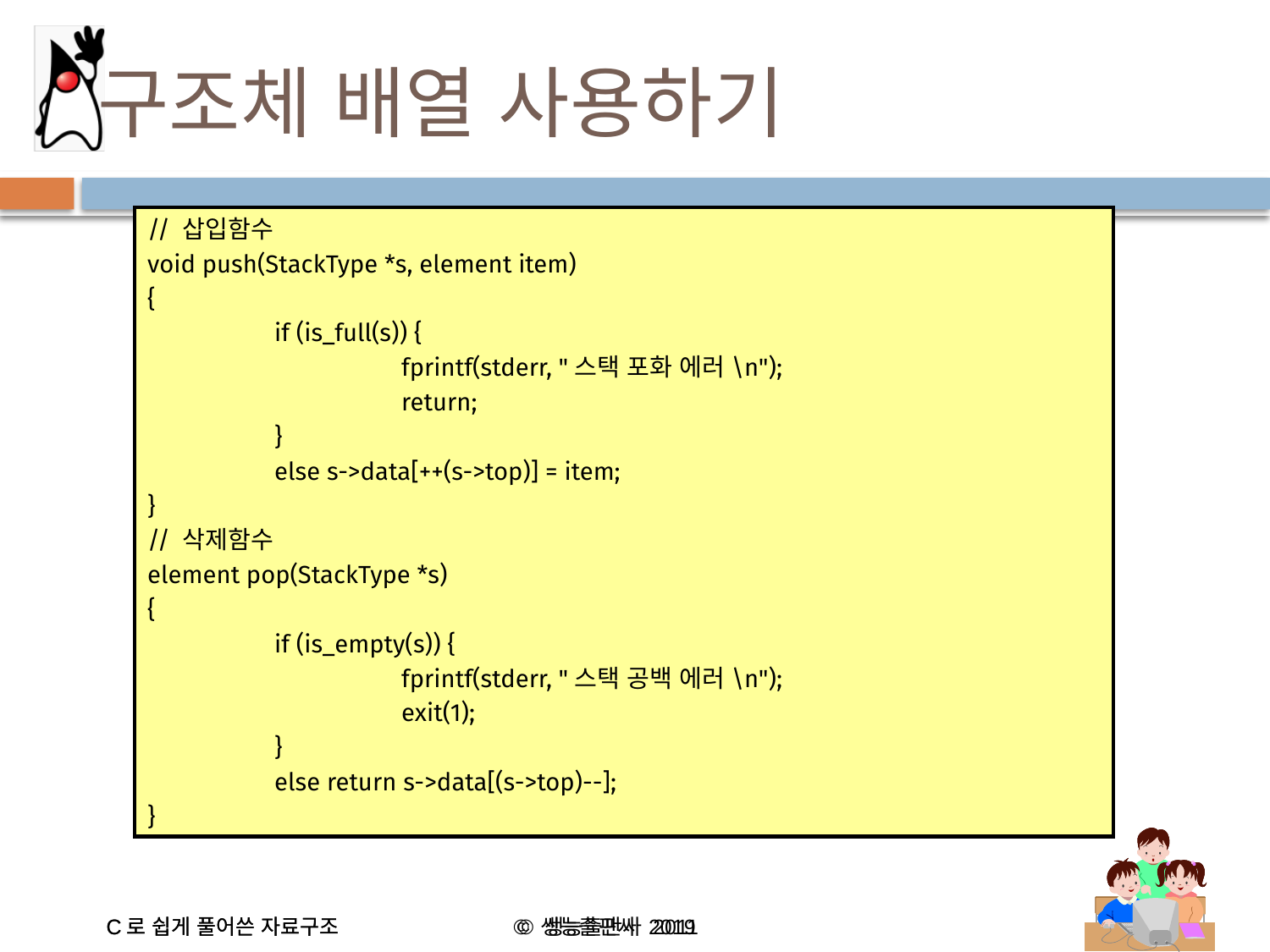

# 구조체 배열 사용하기
// 삽입함수
void push(StackType *s, element item)
{
	if (is_full(s)) {
		fprintf(stderr, "스택 포화 에러\n");
		return;
	}
	else s->data[++(s->top)] = item;
}
// 삭제함수
element pop(StackType *s)
{
	if (is_empty(s)) {
		fprintf(stderr, "스택 공백 에러\n");
		exit(1);
	}
	else return s->data[(s->top)--];
}